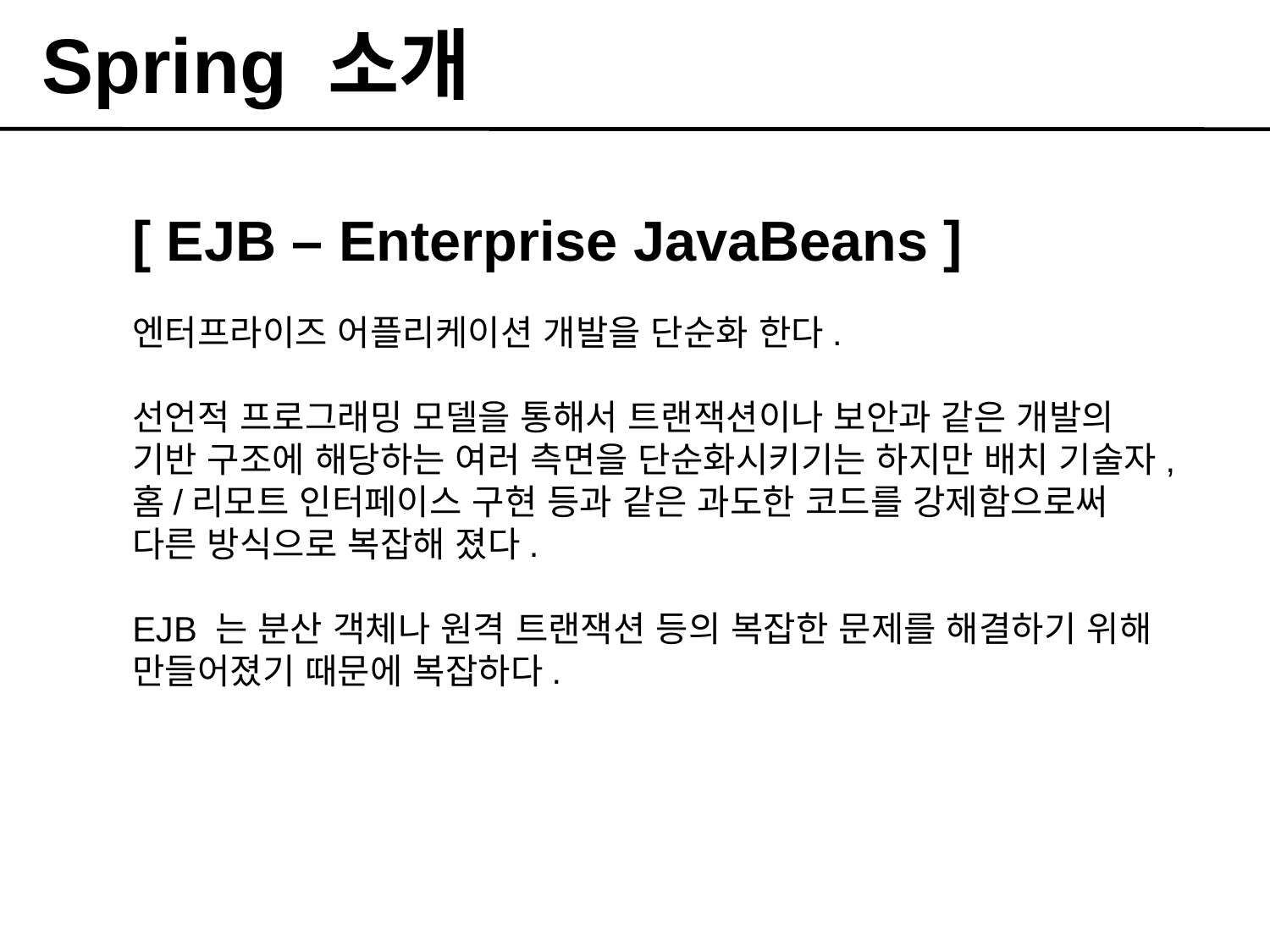

Spring 소개
[ EJB – Enterprise JavaBeans ]

엔터프라이즈 어플리케이션 개발을 단순화 한다.

선언적 프로그래밍 모델을 통해서 트랜잭션이나 보안과 같은 개발의
기반 구조에 해당하는 여러 측면을 단순화시키기는 하지만 배치 기술자,
홈/리모트 인터페이스 구현 등과 같은 과도한 코드를 강제함으로써
다른 방식으로 복잡해 졌다.

EJB 는 분산 객체나 원격 트랜잭션 등의 복잡한 문제를 해결하기 위해
만들어졌기 때문에 복잡하다.